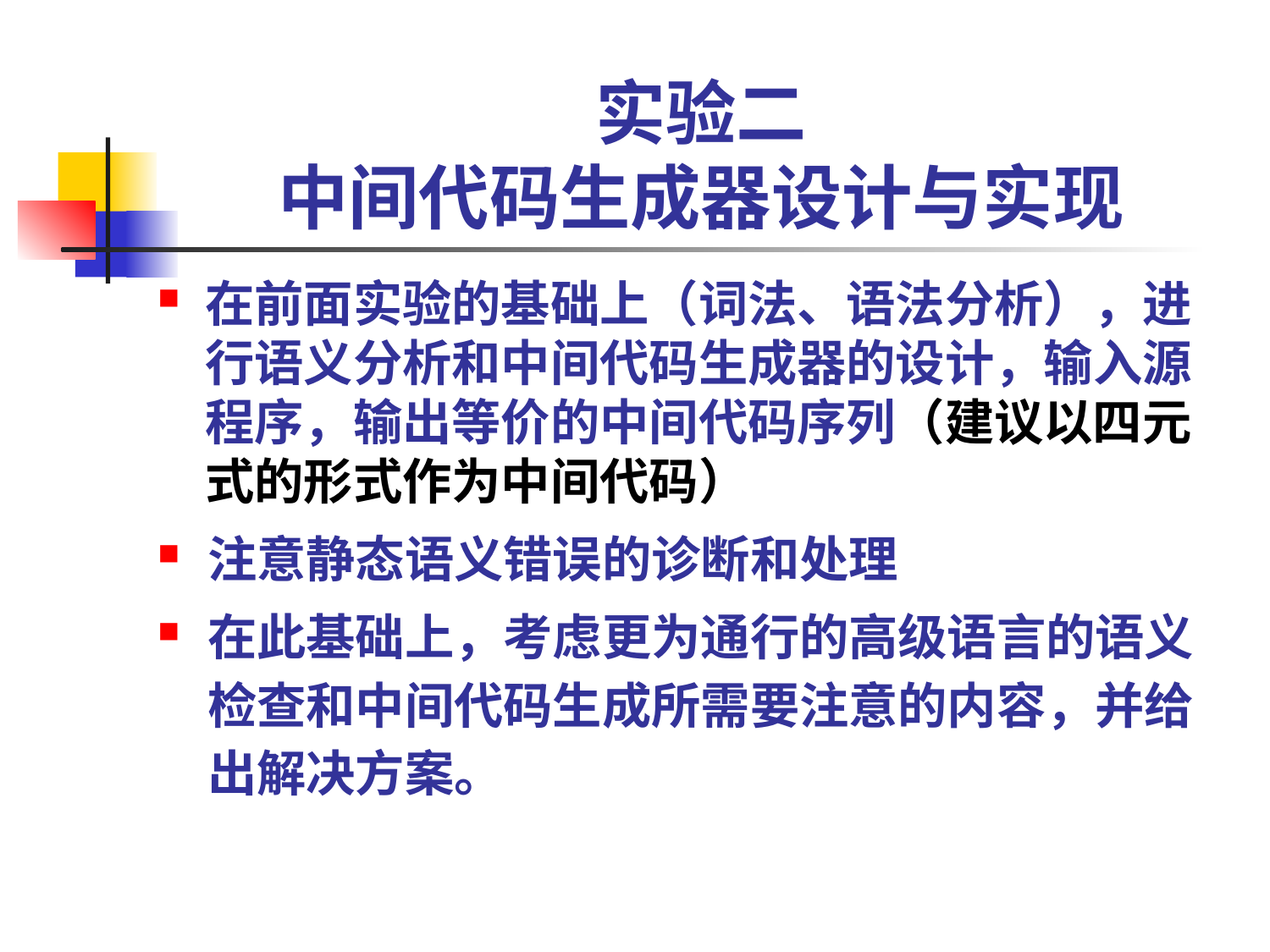

# 实验二 中间代码生成器设计与实现
在前面实验的基础上（词法、语法分析），进行语义分析和中间代码生成器的设计，输入源程序，输出等价的中间代码序列（建议以四元式的形式作为中间代码）
注意静态语义错误的诊断和处理
在此基础上，考虑更为通行的高级语言的语义检查和中间代码生成所需要注意的内容，并给出解决方案。